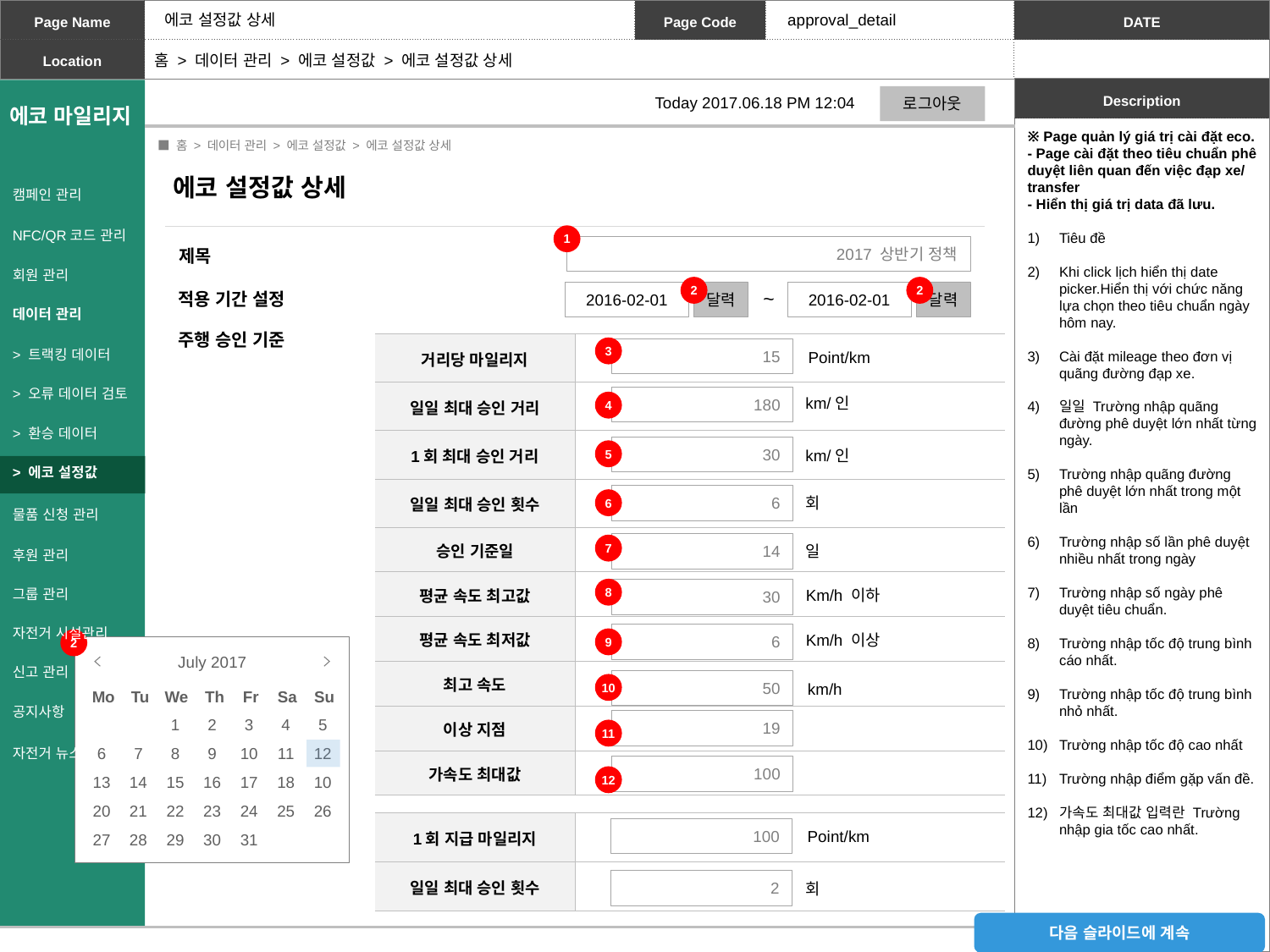

에코 설정값 상세
approval_detail
홈 > 데이터 관리 > 에코 설정값 > 에코 설정값 상세
로그아웃
Today 2017.06.18 PM 12:04
※ Page quản lý giá trị cài đặt eco.
- Page cài đặt theo tiêu chuẩn phê duyệt liên quan đến việc đạp xe/transfer
- Hiển thị giá trị data đã lưu.

Tiêu đề

Khi click lịch hiển thị date picker.Hiển thị với chức năng lựa chọn theo tiêu chuẩn ngày hôm nay.

Cài đặt mileage theo đơn vị quãng đường đạp xe.

일일 Trường nhập quãng đường phê duyệt lớn nhất từng ngày.

Trường nhập quãng đường phê duyệt lớn nhất trong một lần

Trường nhập số lần phê duyệt nhiều nhất trong ngày

Trường nhập số ngày phê duyệt tiêu chuẩn.

Trường nhập tốc độ trung bình cáo nhất.

Trường nhập tốc độ trung bình nhỏ nhất.

Trường nhập tốc độ cao nhất

Trường nhập điểm gặp vấn đề.

가속도 최대값 입력란 Trường nhập gia tốc cao nhất.

   ■ 홈 > 데이터 관리 > 에코 설정값 > 에코 설정값 상세
에코 설정값 상세
캠페인 관리
NFC/QR코드 관리
회원 관리
데이터 관리
> 트랙킹 데이터
> 오류 데이터 검토
> 환승 데이터
> 에코 설정값

물품 신청 관리
후원 관리
그룹 관리
자전거 시설관리
신고 관리
공지사항
자전거 뉴스
1
2017 상반기 정책
제목
2
2
~
2016-02-01
달력
2016-02-01
달력
적용 기간 설정
주행 승인 기준
| 거리당 마일리지 |  |
| --- | --- |
| 일일 최대 승인 거리 |  |
| 1회 최대 승인 거리 |  |
| 일일 최대 승인 횟수 |  |
| 승인 기준일 |  |
| 평균 속도 최고값 |  |
| 평균 속도 최저값 |  |
| 최고 속도 |  |
| 이상 지점 |  |
| 가속도 최대값 |  |
3
15
Point/km
180
km/인
4
30
km/인
5
6
회
6
14
7
일
8
30
Km/h 이하
6
Km/h 이상
9
2

July 2017

Mo
Tu
We
Th
Fr
Sa
Su
1
2
3
4
5
6
7
8
9
10
11
12
13
14
15
16
17
18
10
20
21
22
23
24
25
26
27
28
29
30
31

50
km/h
10
19
11
100
12
| 1회 지급 마일리지 |  |
| --- | --- |
| 일일 최대 승인 횟수 |  |
100
Point/km
2
회
다음 슬라이드에 계속